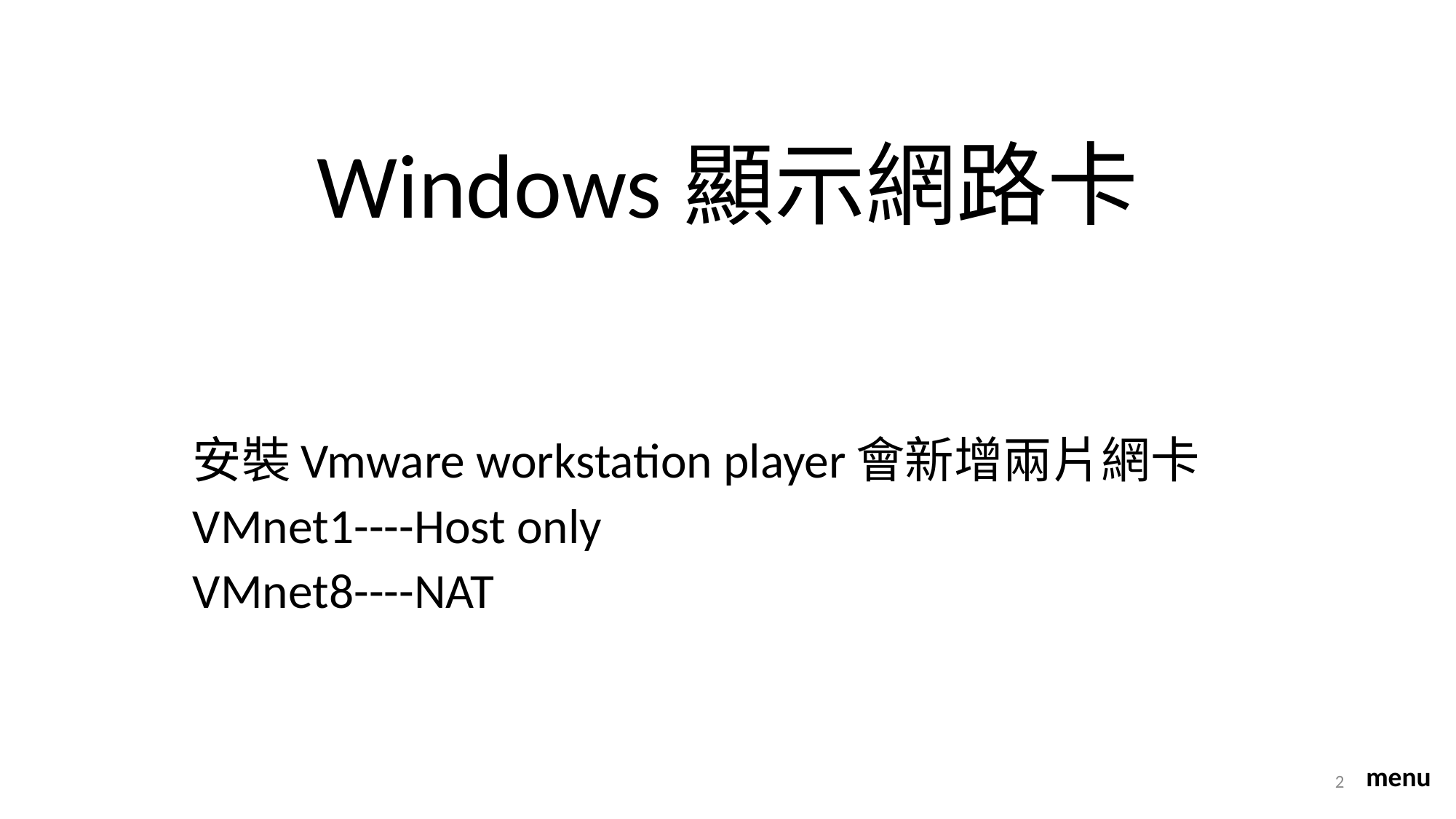

# Windows顯示網路卡
安裝Vmware workstation player會新增兩片網卡
VMnet1----Host only
VMnet8----NAT
2